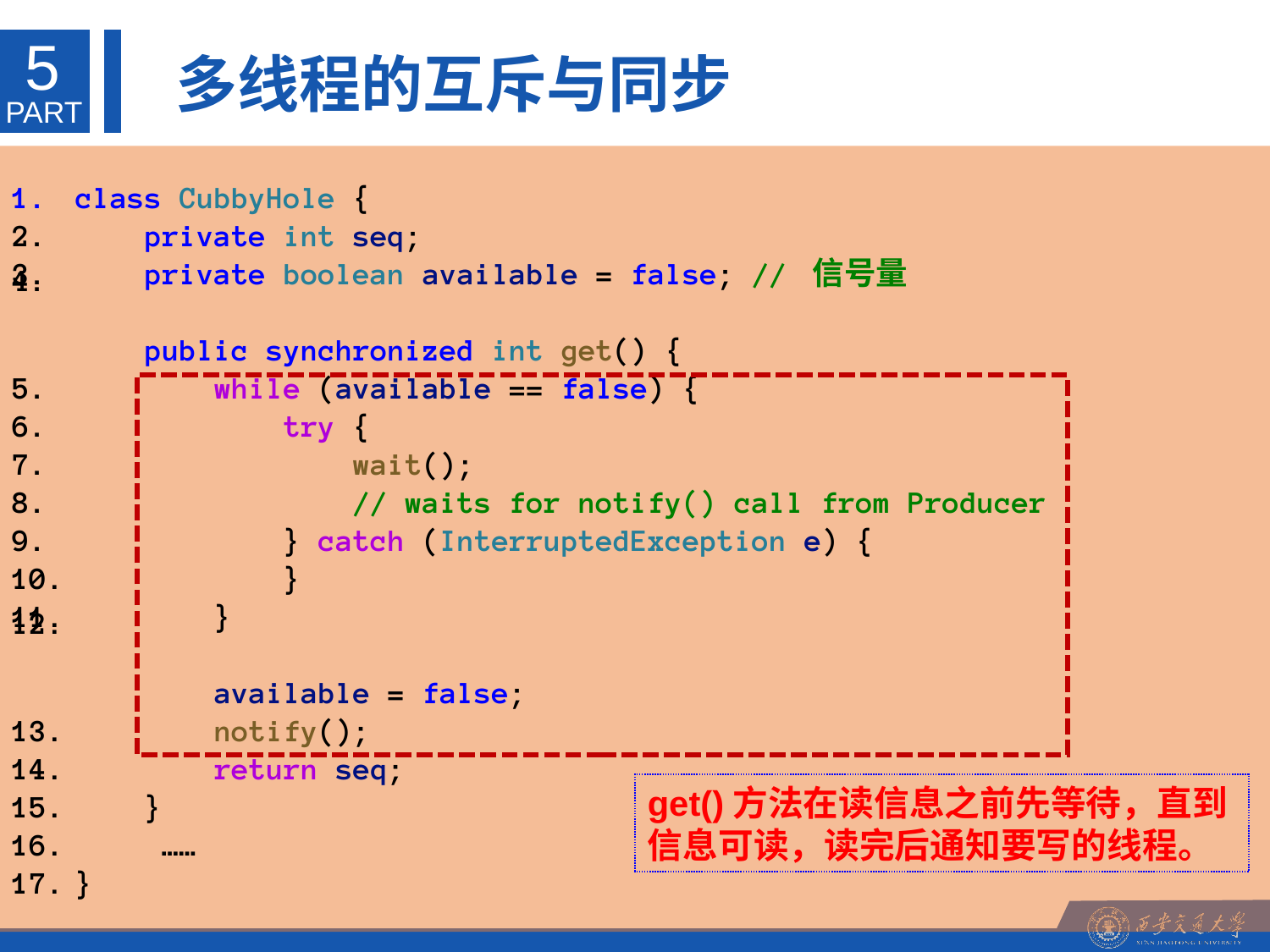

5
 多线程的互斥与同步
PART
class CubbyHole {
    private int seq;
    private boolean available = false; // 信号量
    public synchronized int get() {
        while (available == false) {
            try {
                wait();
                // waits for notify() call from Producer
            } catch (InterruptedException e) {
            }
        }
        available = false;
        notify();
        return seq;
    }
     ……
}

get()方法在读信息之前先等待，直到信息可读，读完后通知要写的线程。